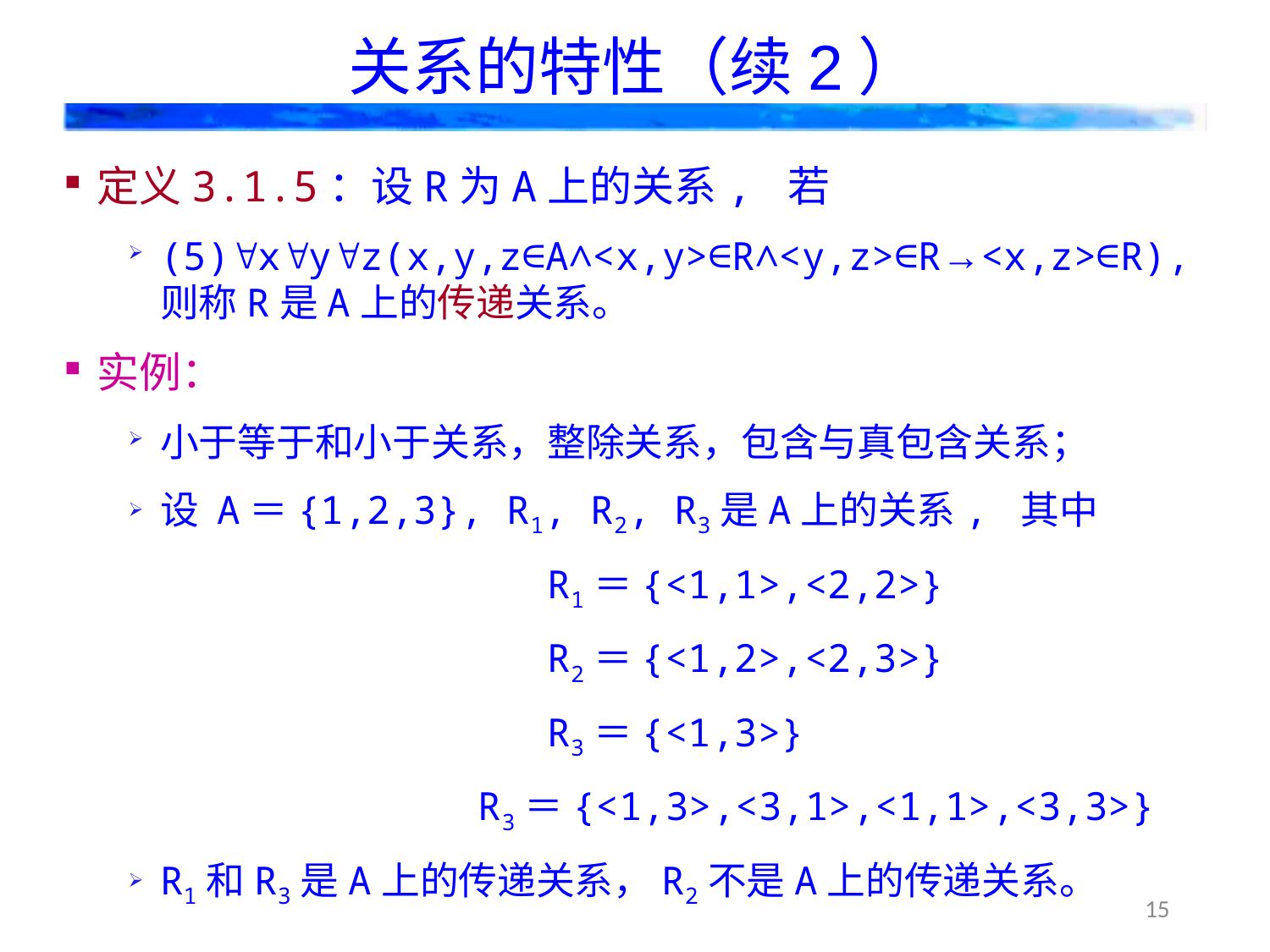

# 关系的特性（续2）
定义3.1.5：设R为A上的关系, 若
(5)∀x∀y∀z(x,y,z∈A∧<x,y>∈R∧<y,z>∈R→<x,z>∈R),则称R是A上的传递关系。
实例：
小于等于和小于关系，整除关系，包含与真包含关系；
设 A＝{1,2,3}, R1, R2, R3是A上的关系, 其中
                  R1＝{<1,1>,<2,2>}
                  R2＝{<1,2>,<2,3>}
                  R3＝{<1,3>}
R3＝{<1,3>,<3,1>,<1,1>,<3,3>}
R1和R3是A上的传递关系，R2不是A上的传递关系。
15